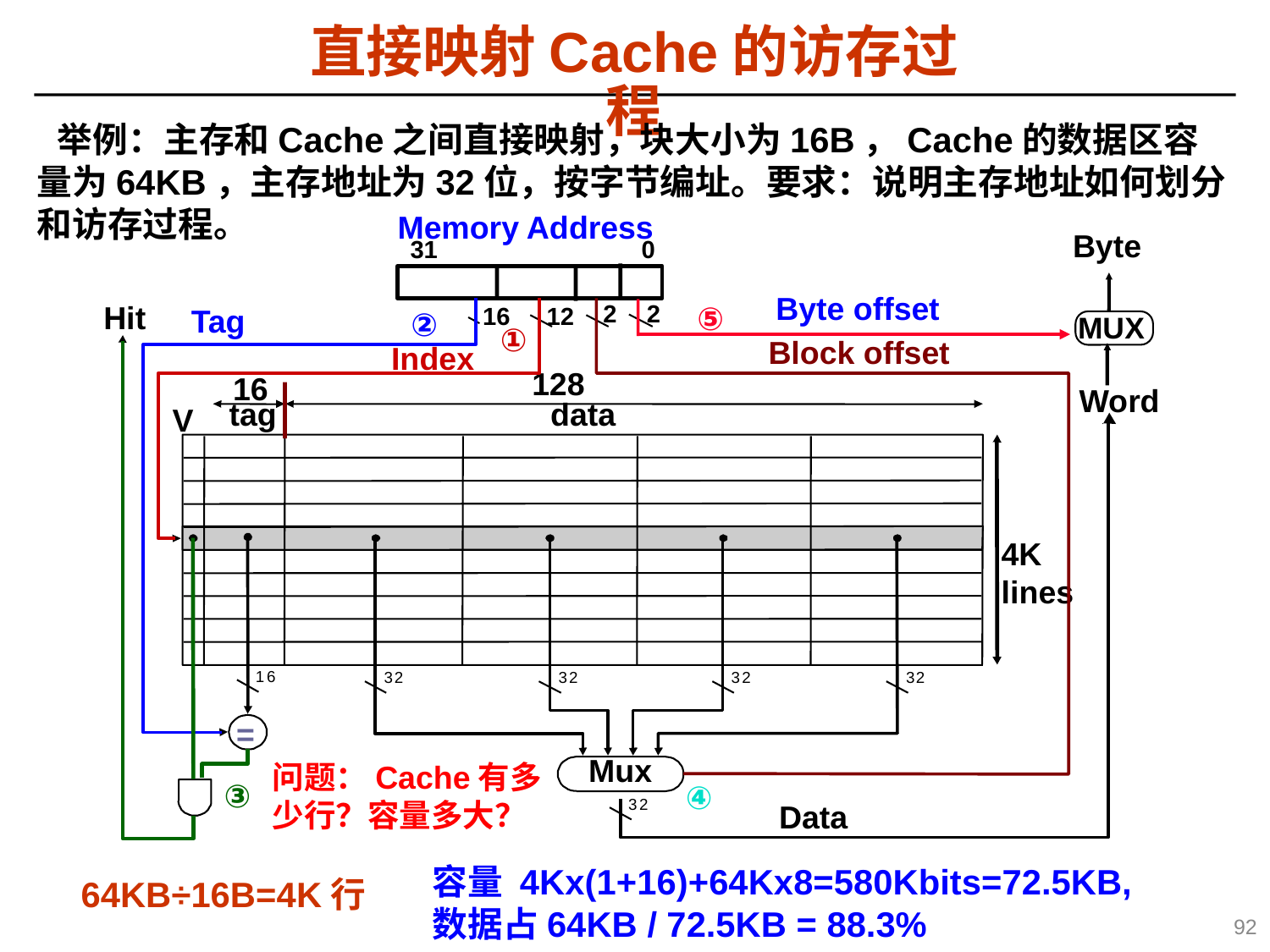

直接映射Cache的访存过程
     举例：主存和Cache之间直接映射，块大小为16B，Cache的数据区容量为64KB，主存地址为32位，按字节编址。要求：说明主存地址如何划分和访存过程。
Memory Address
Byte
31
0

Byte offset
Hit

③

②

①

④
2
⑤

2
Tag
16
12
MUX

Block offset
Index

128
16
Word

tag
data

V

4K
lines

1
6
3
2
3
2
3
2
3
2

=

Mux

问题：Cache有多少行？容量多大？

Data
3
2

容量 4Kx(1+16)+64Kx8=580Kbits=72.5KB,
数据占64KB / 72.5KB = 88.3%
64KB÷16B=4K行
92